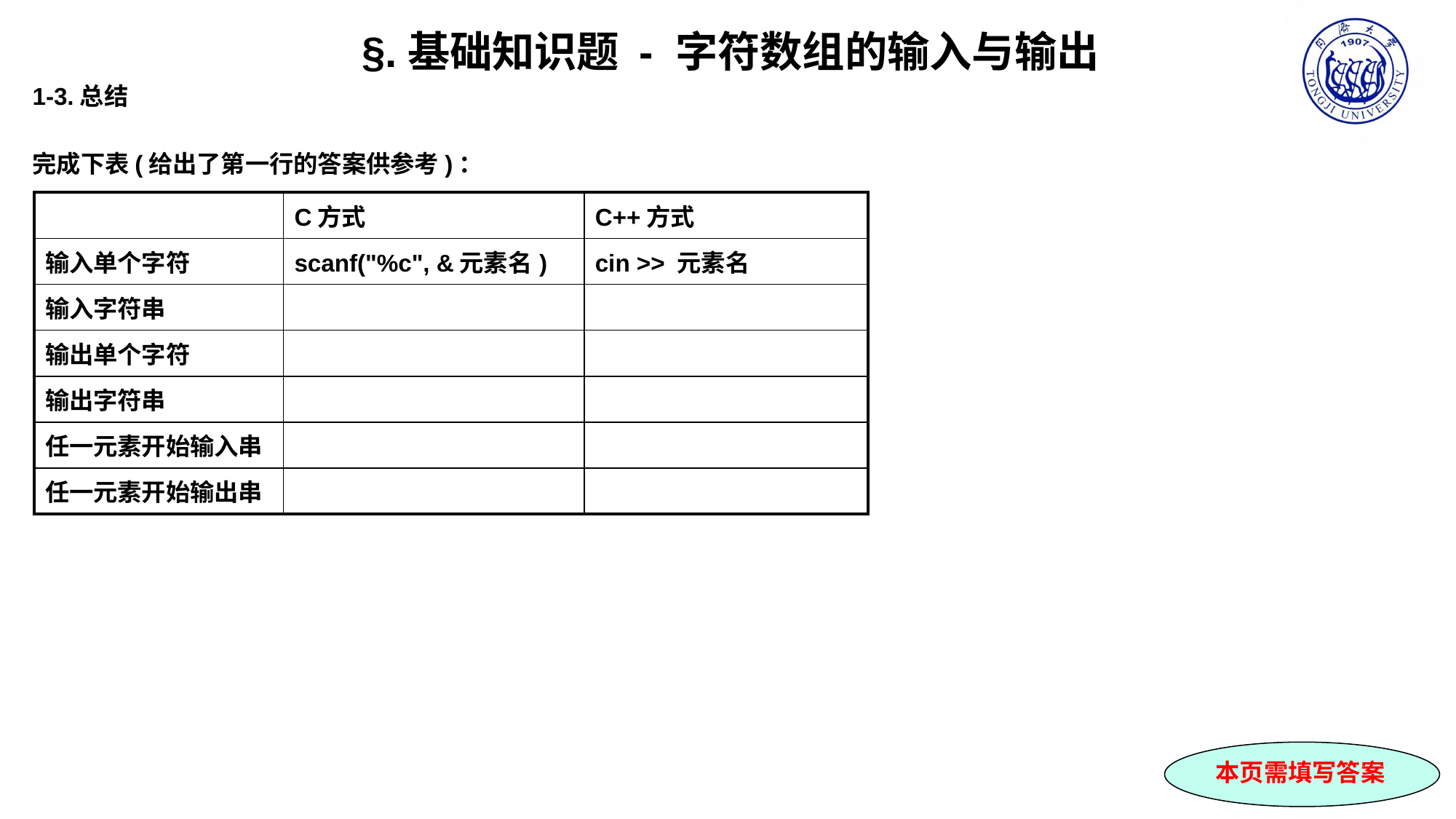

§.基础知识题 - 字符数组的输入与输出
1-3.总结

完成下表(给出了第一行的答案供参考)：
|  | C方式 | C++方式 |
| --- | --- | --- |
| 输入单个字符 | scanf("%c", &元素名) | cin >> 元素名 |
| 输入字符串 |  |  |
| 输出单个字符 |  |  |
| 输出字符串 |  |  |
| 任一元素开始输入串 |  |  |
| 任一元素开始输出串 |  |  |
本页需填写答案